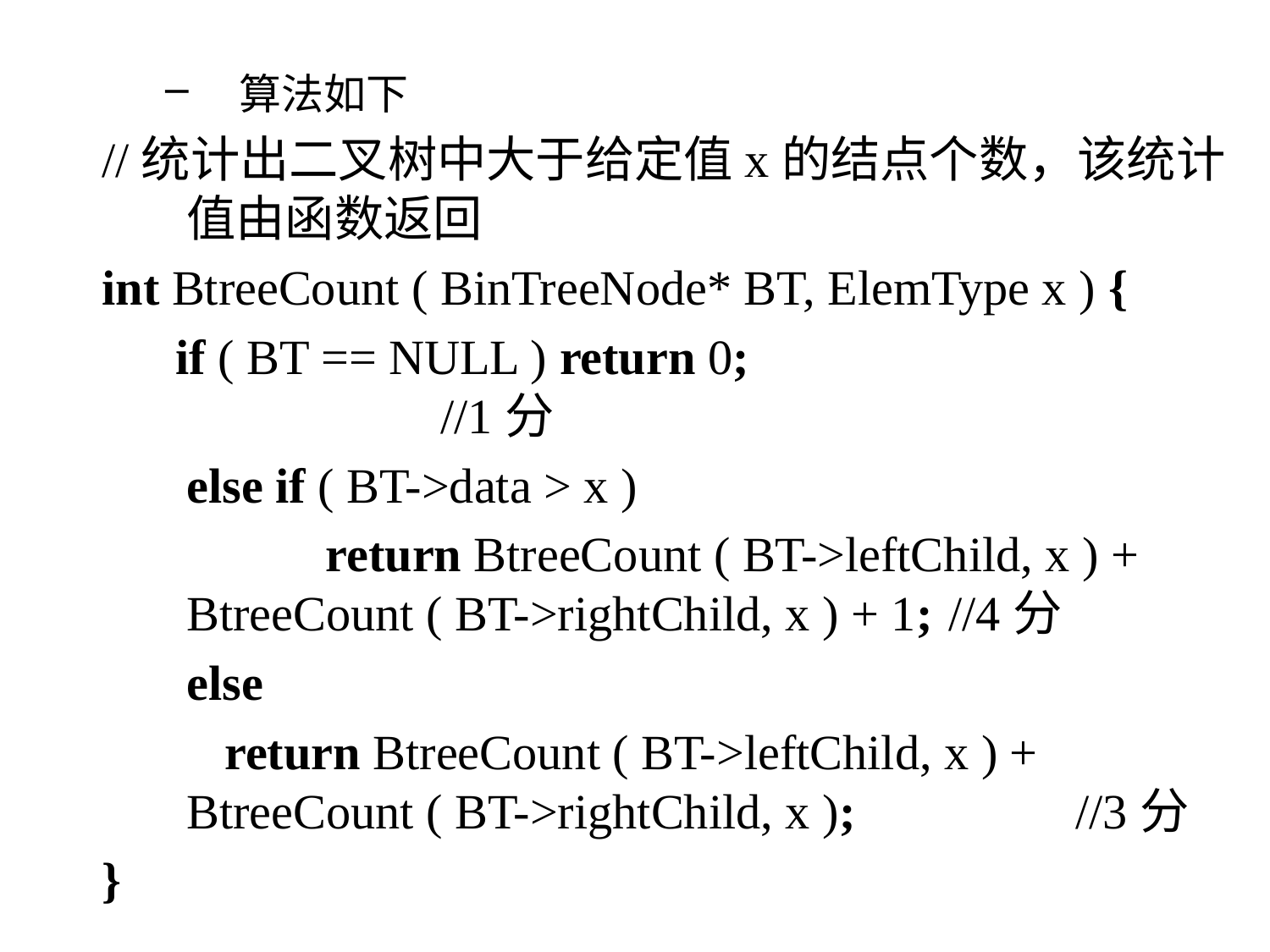

算法如下
//统计出二叉树中大于给定值x的结点个数，该统计值由函数返回
int BtreeCount ( BinTreeNode* BT, ElemType x ) {
      if ( BT == NULL ) return 0;                                            		//1分
    	else if ( BT->data > x )
  		 return BtreeCount ( BT->leftChild, x ) + BtreeCount ( BT->rightChild, x ) + 1;	//4分
	else
          return BtreeCount ( BT->leftChild, x ) + BtreeCount ( BT->rightChild, x );		//3分
}